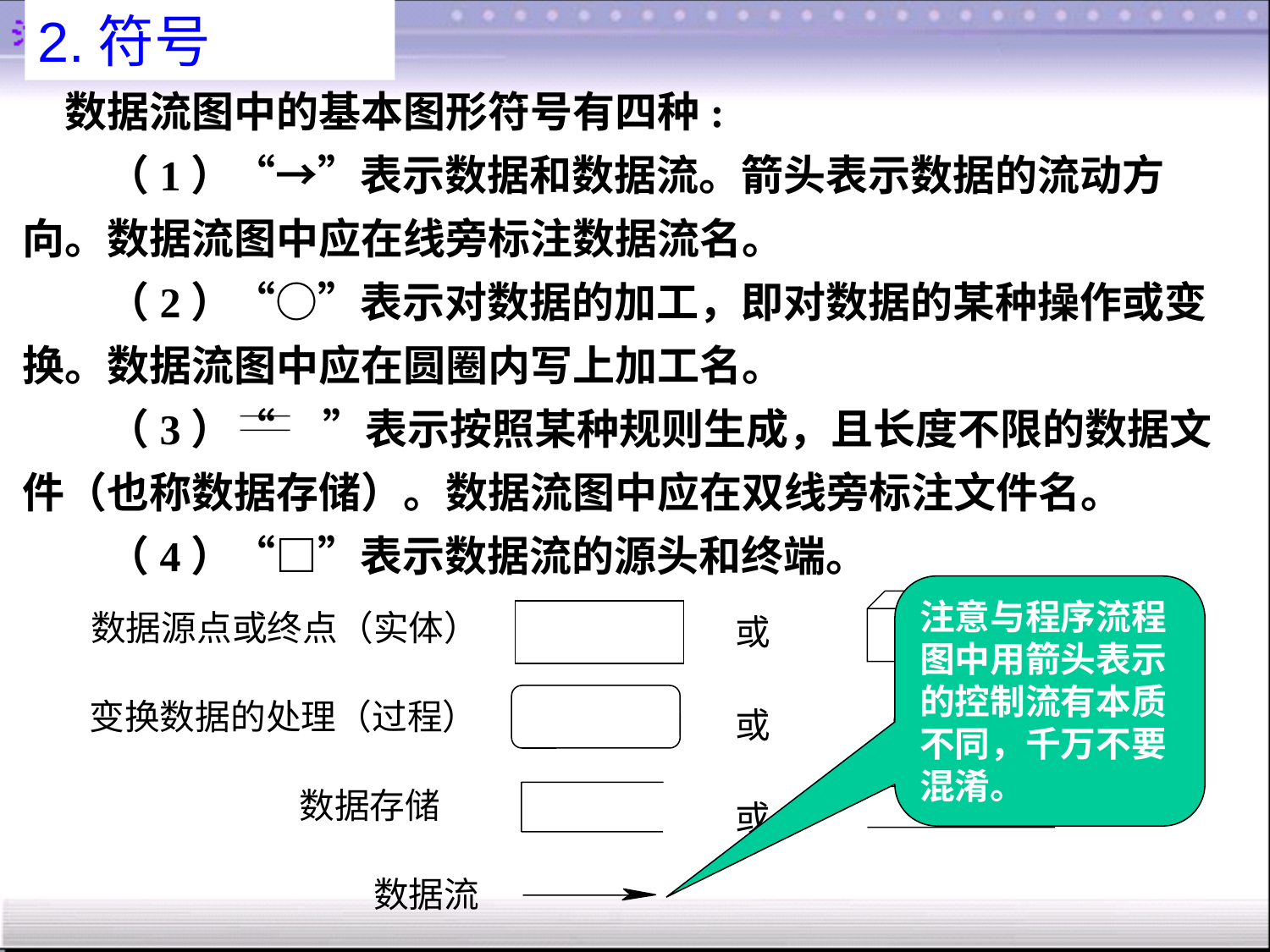

2.符号
　数据流图中的基本图形符号有四种:
　　（1）“→”表示数据和数据流。箭头表示数据的流动方向。数据流图中应在线旁标注数据流名。
　　（2）“○”表示对数据的加工，即对数据的某种操作或变换。数据流图中应在圆圈内写上加工名。
　　（3）“     ”表示按照某种规则生成，且长度不限的数据文件（也称数据存储）。数据流图中应在双线旁标注文件名。
　　（4）“□”表示数据流的源头和终端。

注意与程序流程图中用箭头表示的控制流有本质不同，千万不要混淆。

或

或

或

数据源点或终点（实体）

变换数据的处理（过程）

                     数据存储

数据流